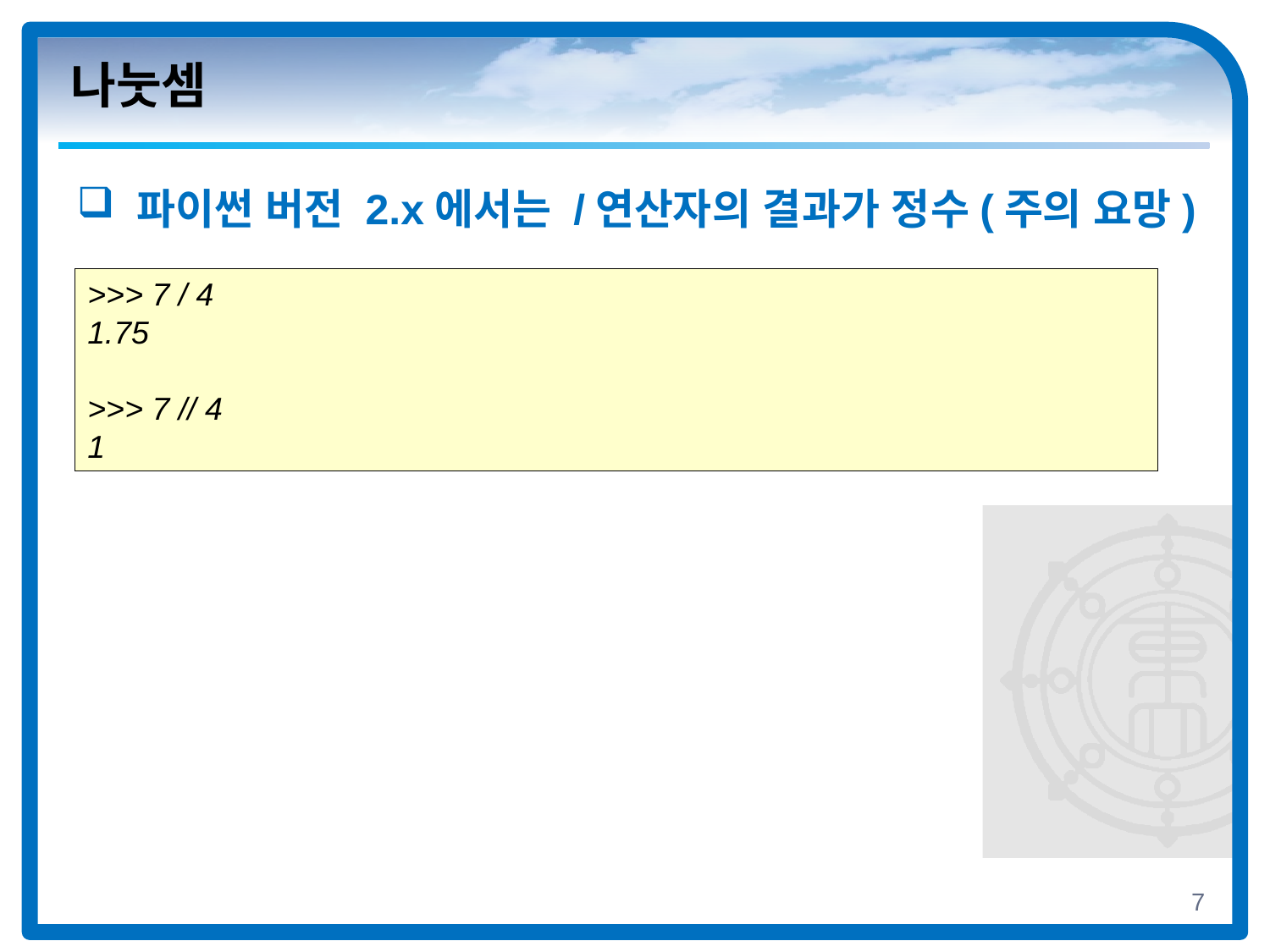

# 나눗셈
 파이썬 버전 2.x에서는 /연산자의 결과가 정수(주의 요망)
>>> 7 / 4
1.75

>>> 7 // 4
1
7